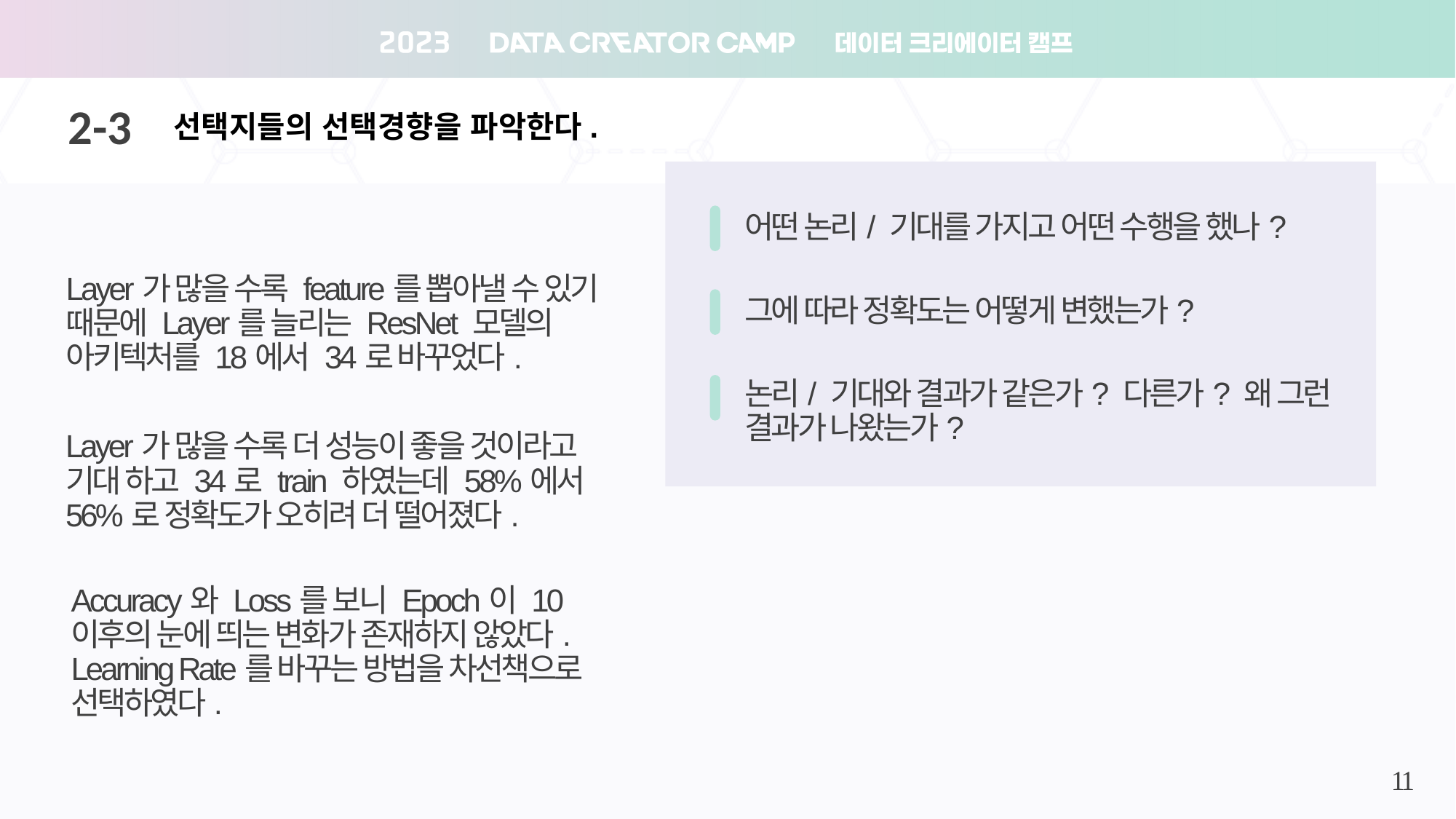

2-3
선택지들의 선택경향을 파악한다.

어떤 논리/ 기대를 가지고 어떤 수행을 했나?

그에 따라 정확도는 어떻게 변했는가?

논리/ 기대와 결과가 같은가? 다른가? 왜 그런 결과가 나왔는가?
Layer가 많을 수록 feature를 뽑아낼 수 있기 때문에 Layer를 늘리는 ResNet 모델의 아키텍처를 18에서 34로 바꾸었다.
Layer가 많을 수록 더 성능이 좋을 것이라고 기대 하고 34로 train 하였는데 58%에서 56%로 정확도가 오히려 더 떨어졌다.
Accuracy와 Loss를 보니 Epoch이 10 이후의 눈에 띄는 변화가 존재하지 않았다.
Learning Rate를 바꾸는 방법을 차선책으로 선택하였다.
11